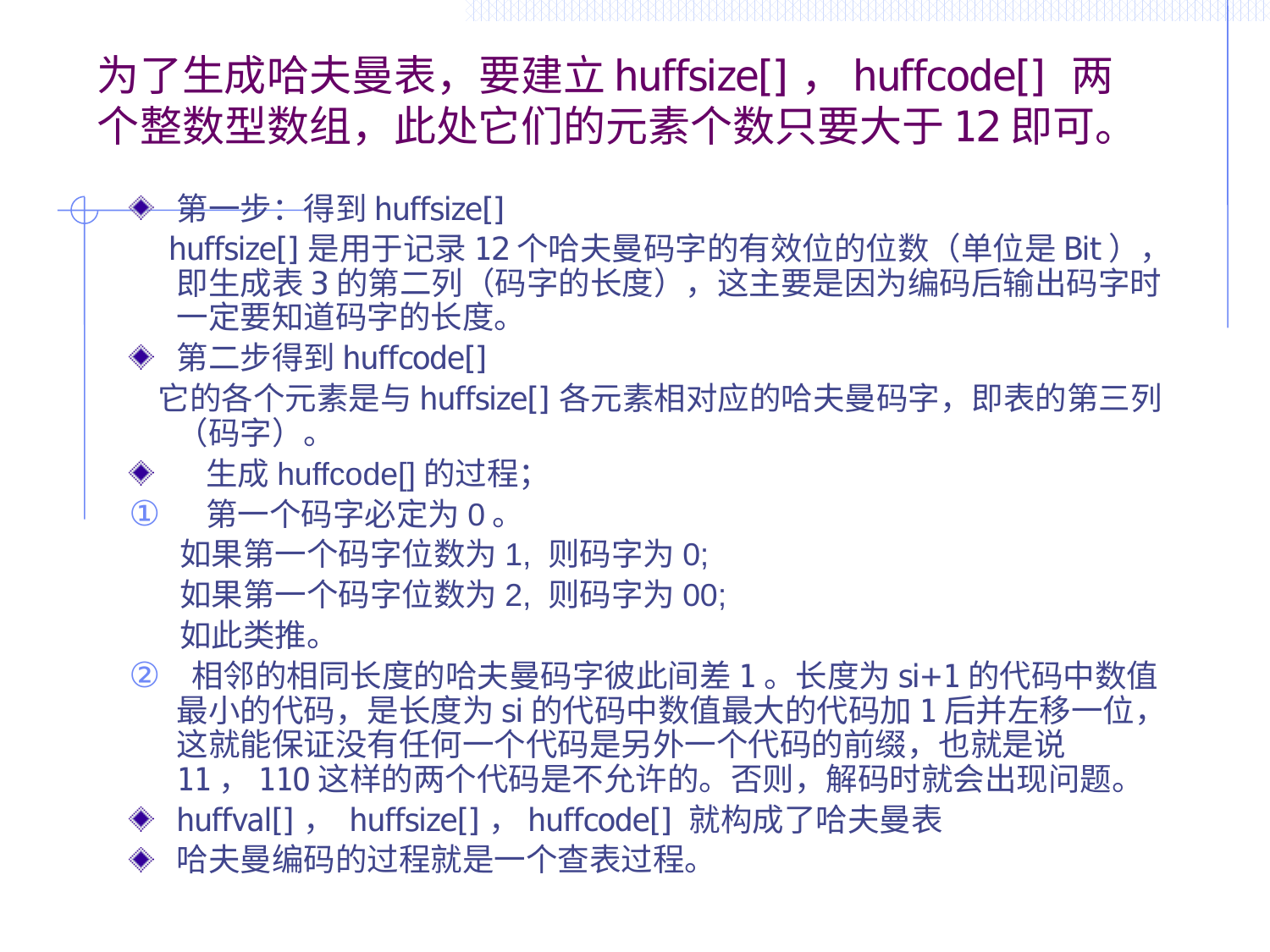

# 为了生成哈夫曼表，要建立huffsize[]，huffcode[] 两个整数型数组，此处它们的元素个数只要大于12即可。
第一步：得到huffsize[]
    huffsize[]是用于记录12个哈夫曼码字的有效位的位数（单位是Bit），即生成表3的第二列（码字的长度），这主要是因为编码后输出码字时一定要知道码字的长度。
第二步得到huffcode[]
   它的各个元素是与huffsize[]各元素相对应的哈夫曼码字，即表的第三列（码字）。
   生成huffcode[]的过程；
   第一个码字必定为0。
      如果第一个码字位数为1, 则码字为0;
      如果第一个码字位数为2, 则码字为00;
      如此类推。
 相邻的相同长度的哈夫曼码字彼此间差1。长度为si+1的代码中数值最小的代码，是长度为si的代码中数值最大的代码加1后并左移一位，这就能保证没有任何一个代码是另外一个代码的前缀，也就是说11，110这样的两个代码是不允许的。否则，解码时就会出现问题。
huffval[]， huffsize[]，huffcode[] 就构成了哈夫曼表
哈夫曼编码的过程就是一个查表过程。